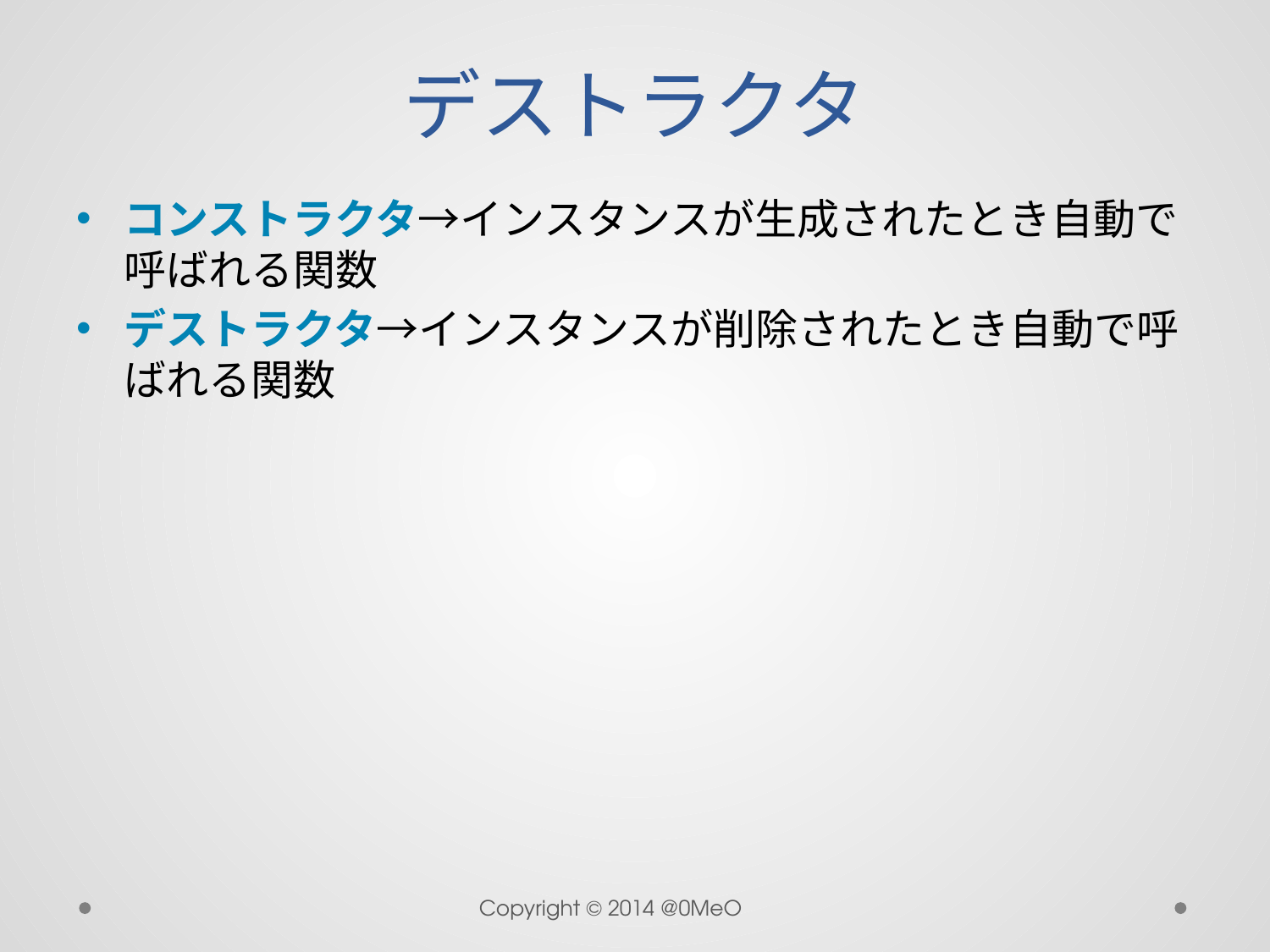

# デストラクタ
コンストラクタ→インスタンスが生成されたとき自動で呼ばれる関数
デストラクタ→インスタンスが削除されたとき自動で呼ばれる関数